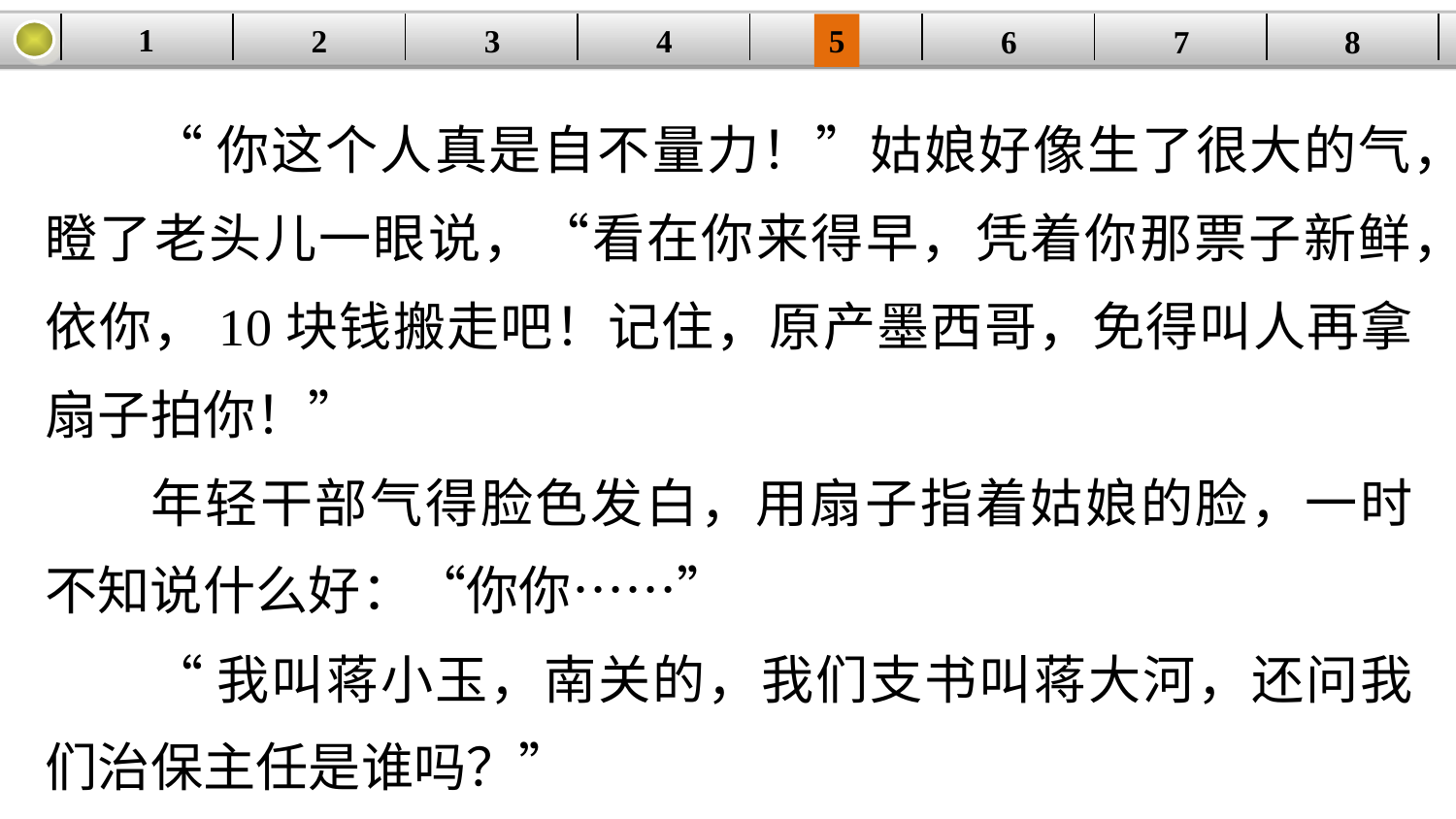

1
2
3
4
|  |  |  |  |  |  |  |  |
| --- | --- | --- | --- | --- | --- | --- | --- |
5
6
7
8

“你这个人真是自不量力！”姑娘好像生了很大的气，瞪了老头儿一眼说，“看在你来得早，凭着你那票子新鲜，依你，10块钱搬走吧！记住，原产墨西哥，免得叫人再拿扇子拍你！”
年轻干部气得脸色发白，用扇子指着姑娘的脸，一时不知说什么好：“你你……”
“我叫蒋小玉，南关的，我们支书叫蒋大河，还问我们治保主任是谁吗？”